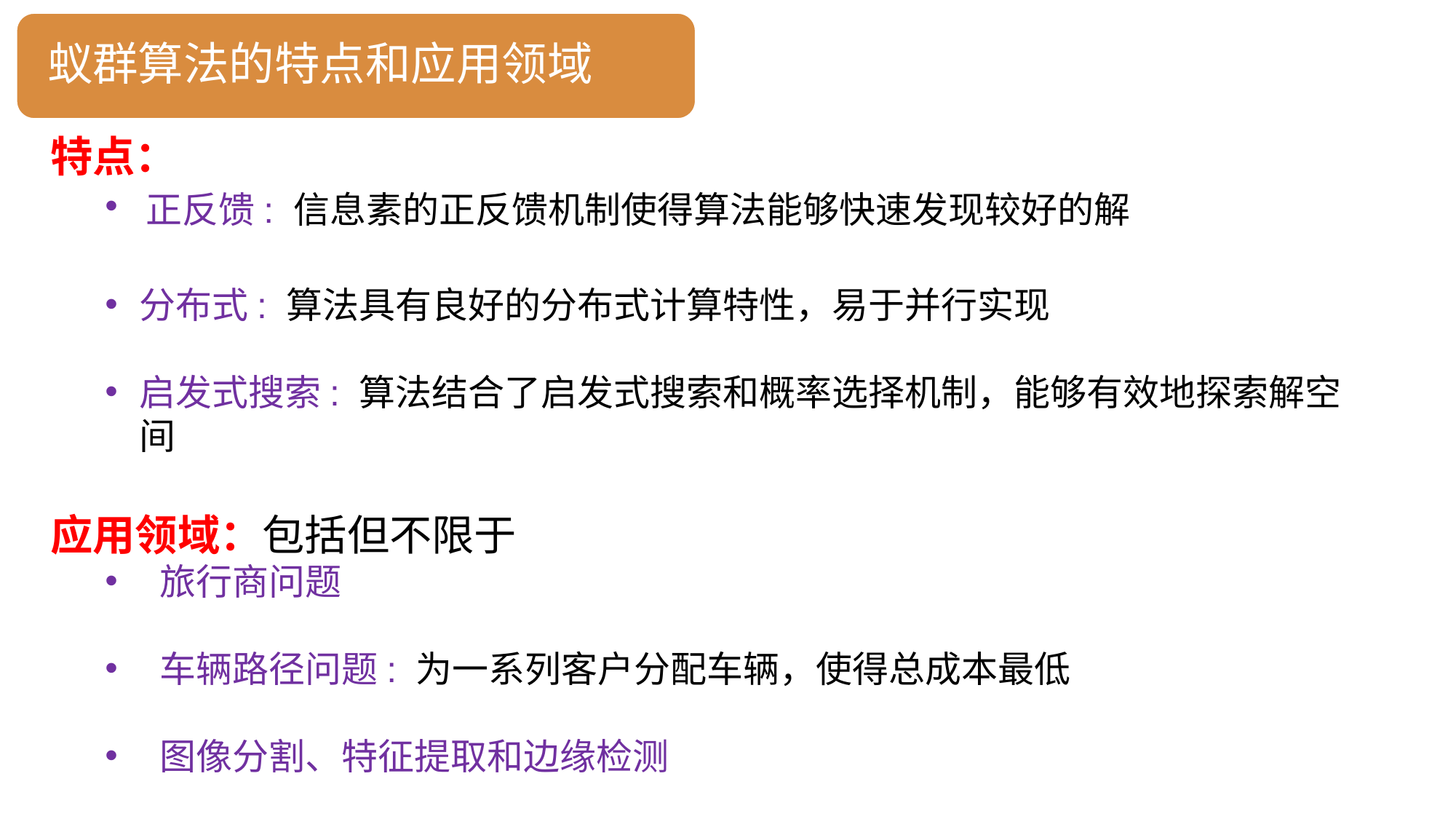

蚁群算法的特点和应用领域
特点：
正反馈: 信息素的正反馈机制使得算法能够快速发现较好的解

分布式: 算法具有良好的分布式计算特性，易于并行实现

启发式搜索: 算法结合了启发式搜索和概率选择机制，能够有效地探索解空间

应用领域：包括但不限于
旅行商问题

车辆路径问题: 为一系列客户分配车辆，使得总成本最低

图像分割、特征提取和边缘检测

机器学习: 用于数据聚类、分类等问题